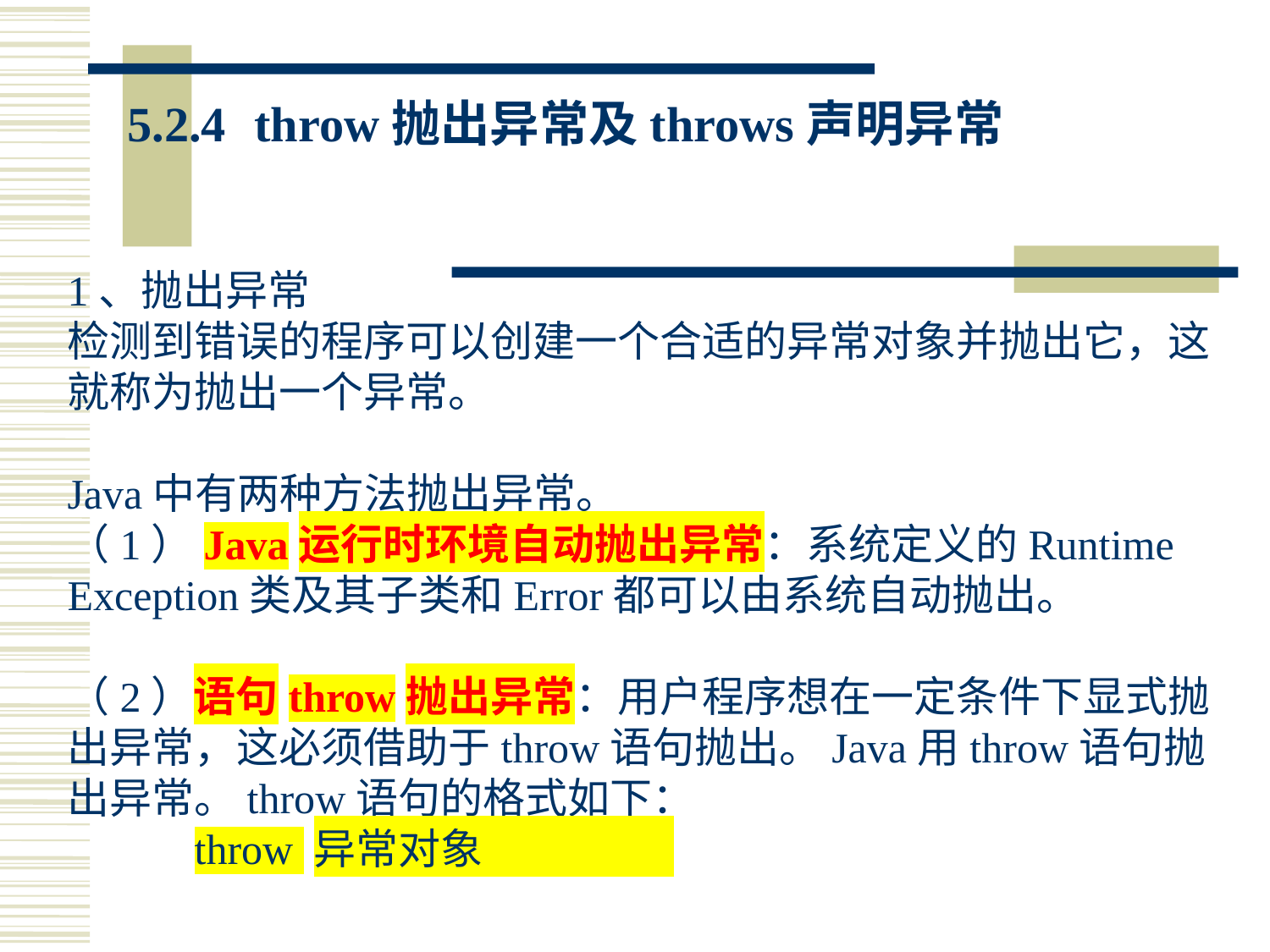

5.2.4	throw抛出异常及throws声明异常
1、抛出异常
检测到错误的程序可以创建一个合适的异常对象并抛出它，这就称为抛出一个异常。

Java中有两种方法抛出异常。
（1）Java运行时环境自动抛出异常：系统定义的Runtime Exception类及其子类和Error都可以由系统自动抛出。

（2）语句throw抛出异常：用户程序想在一定条件下显式抛出异常，这必须借助于throw语句抛出。Java用throw语句抛出异常。throw语句的格式如下：
	throw 异常对象